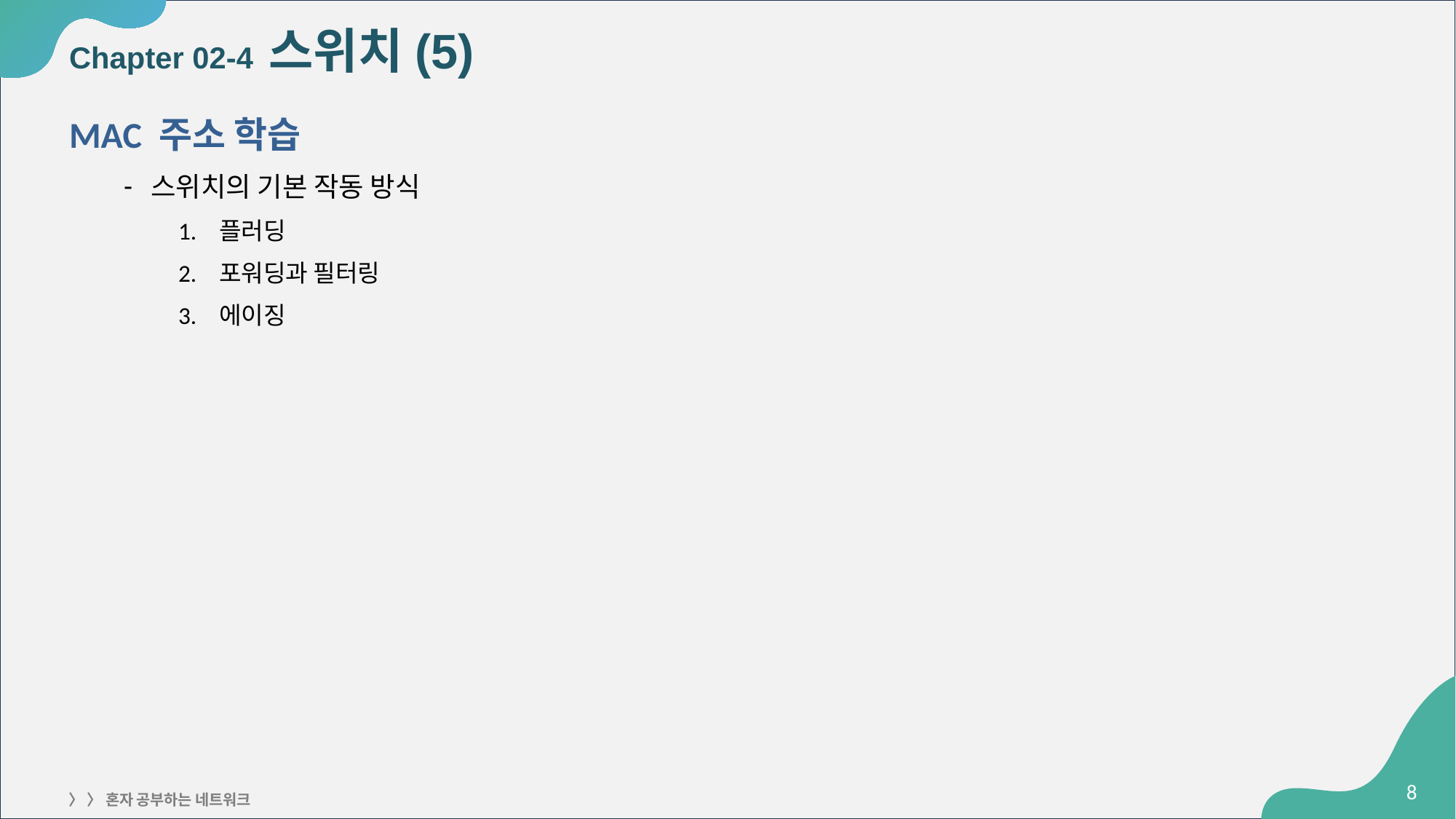

# Chapter 02-4 스위치(5)
MAC 주소 학습
스위치의 기본 작동 방식
플러딩
포워딩과 필터링
에이징
8
〉 〉 혼자 공부하는 네트워크